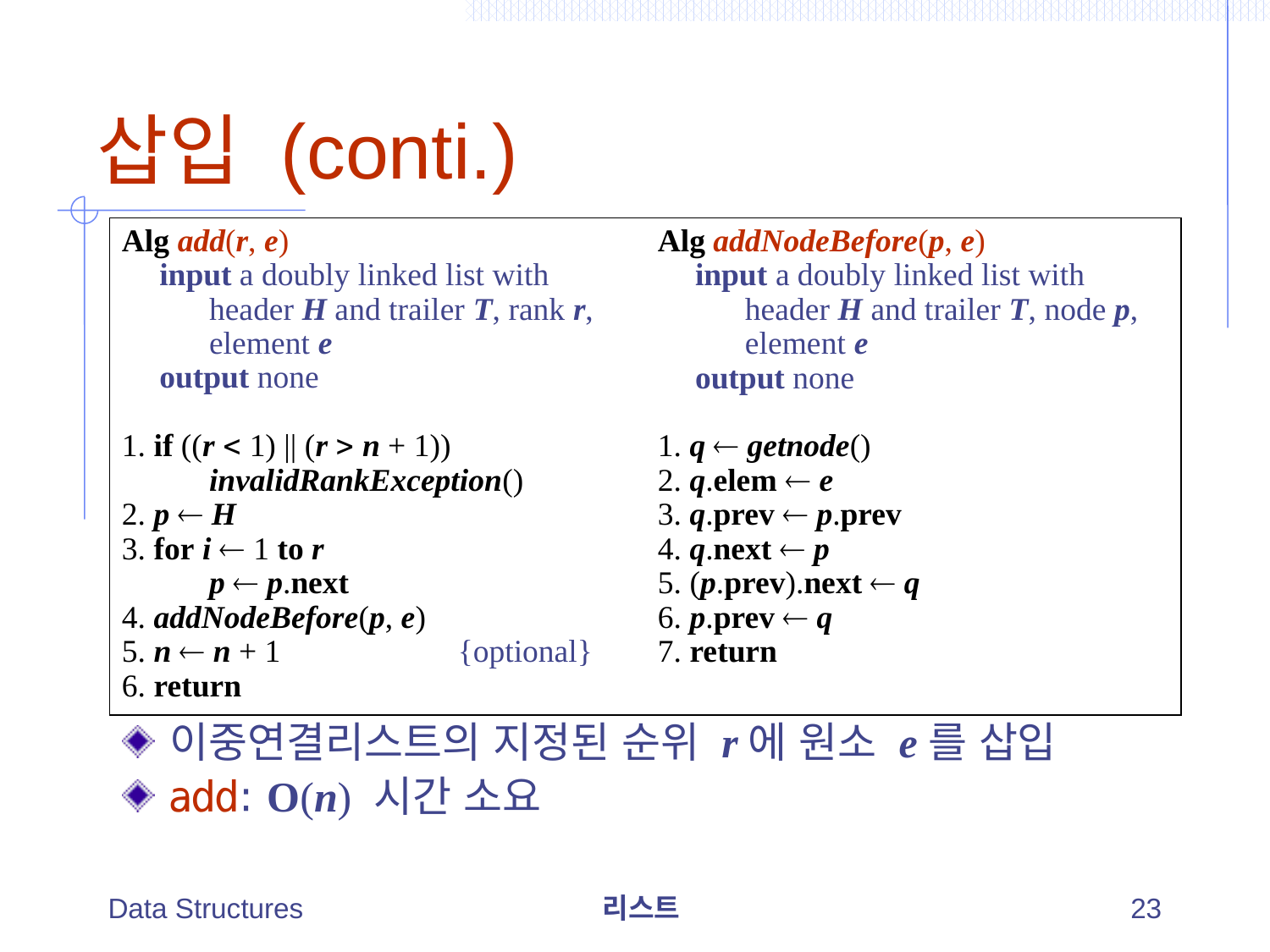

# 삽입 (conti.)

Alg add(r, e)
	input a doubly linked list with 			header H and trailer T, rank r,
		element e
	output none

1. if ((r < 1) || (r > n + 1))
		invalidRankException()
2. p ← H
3. for i ← 1 to r
		p ← p.next
4. addNodeBefore(p, e)
5. n ← n + 1				{optional}
6. return
Alg addNodeBefore(p, e)
	input a doubly linked list with 			header H and trailer T, node p, 			element e
	output none

1. q ← getnode()
2. q.elem ← e
3. q.prev ← p.prev
4. q.next ← p
5. (p.prev).next ← q
6. p.prev ← q
7. return
이중연결리스트의 지정된 순위 r에 원소 e를 삽입
add: O(n) 시간 소요
Data Structures
리스트
23